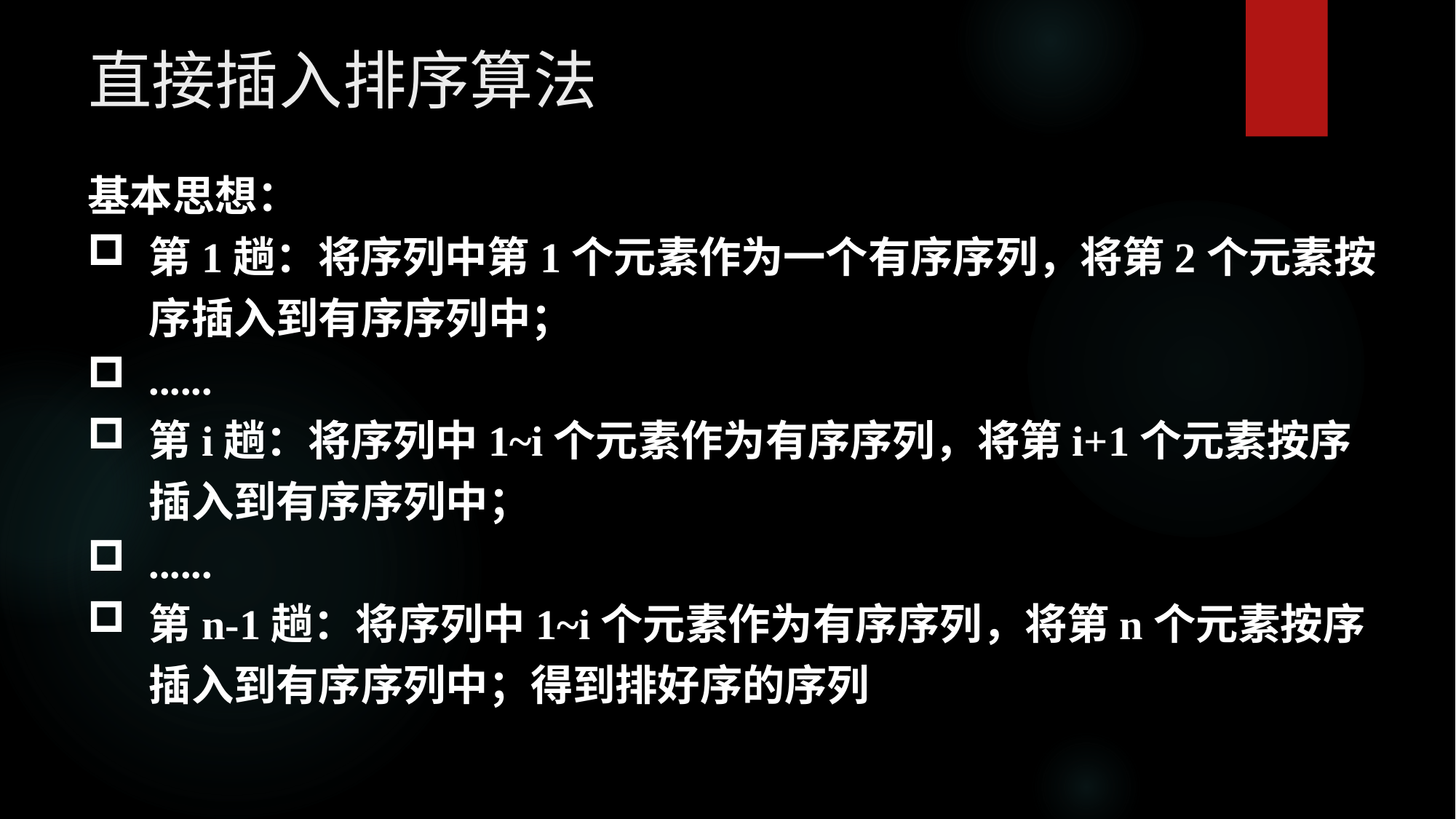

# 直接插入排序算法
基本思想：
第1趟：将序列中第1个元素作为一个有序序列，将第2个元素按序插入到有序序列中；
......
第i趟：将序列中1~i个元素作为有序序列，将第i+1个元素按序插入到有序序列中；
......
第n-1趟：将序列中1~i个元素作为有序序列，将第n个元素按序插入到有序序列中；得到排好序的序列